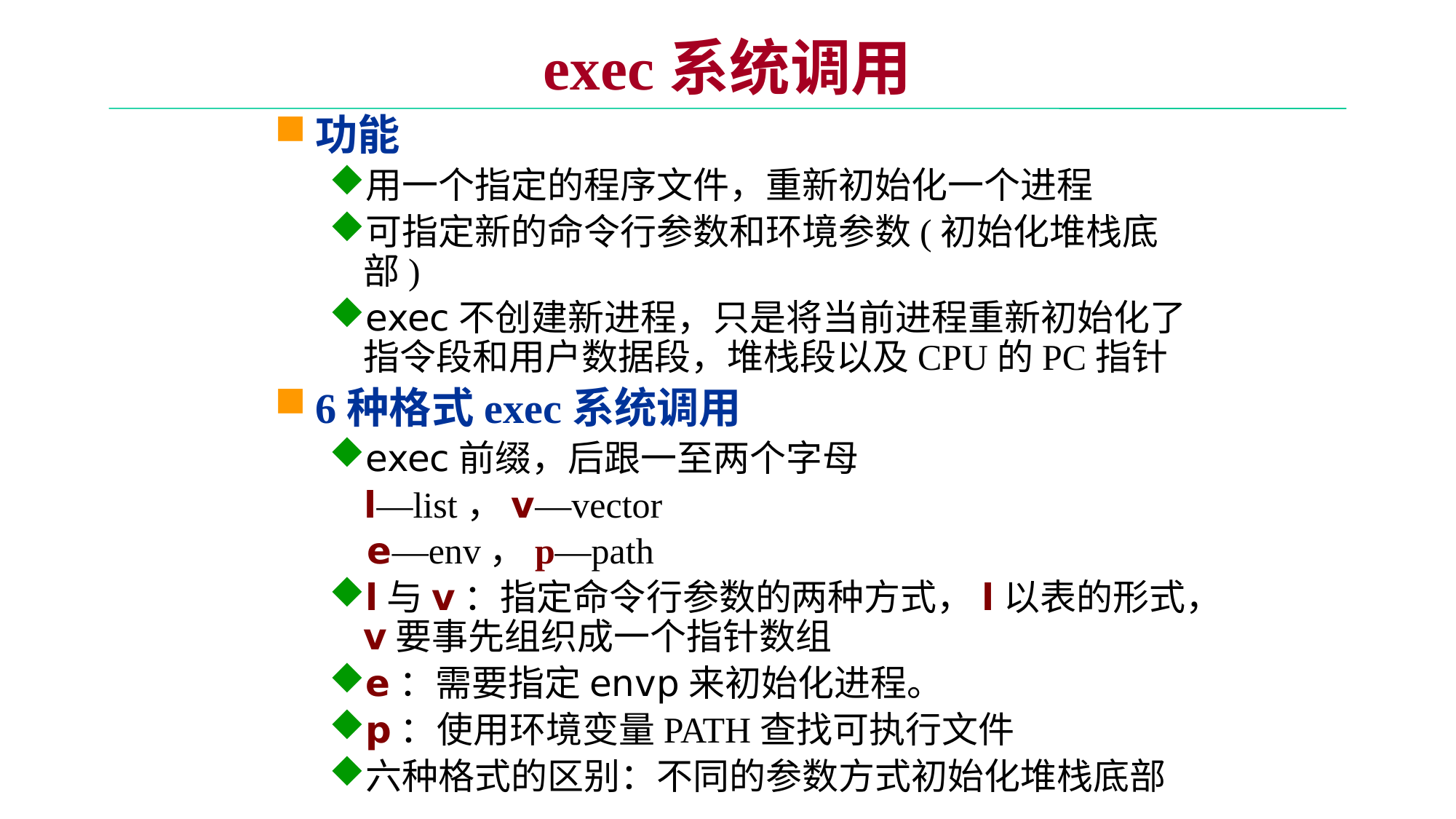

# exec系统调用
功能
用一个指定的程序文件，重新初始化一个进程
可指定新的命令行参数和环境参数(初始化堆栈底部)
exec不创建新进程，只是将当前进程重新初始化了指令段和用户数据段，堆栈段以及CPU的PC指针
6种格式exec系统调用
exec前缀，后跟一至两个字母
   l—list，v—vector
   e—env，p—path
l与v：指定命令行参数的两种方式，l以表的形式，v要事先组织成一个指针数组
e：需要指定envp来初始化进程。
p：使用环境变量PATH查找可执行文件
六种格式的区别：不同的参数方式初始化堆栈底部